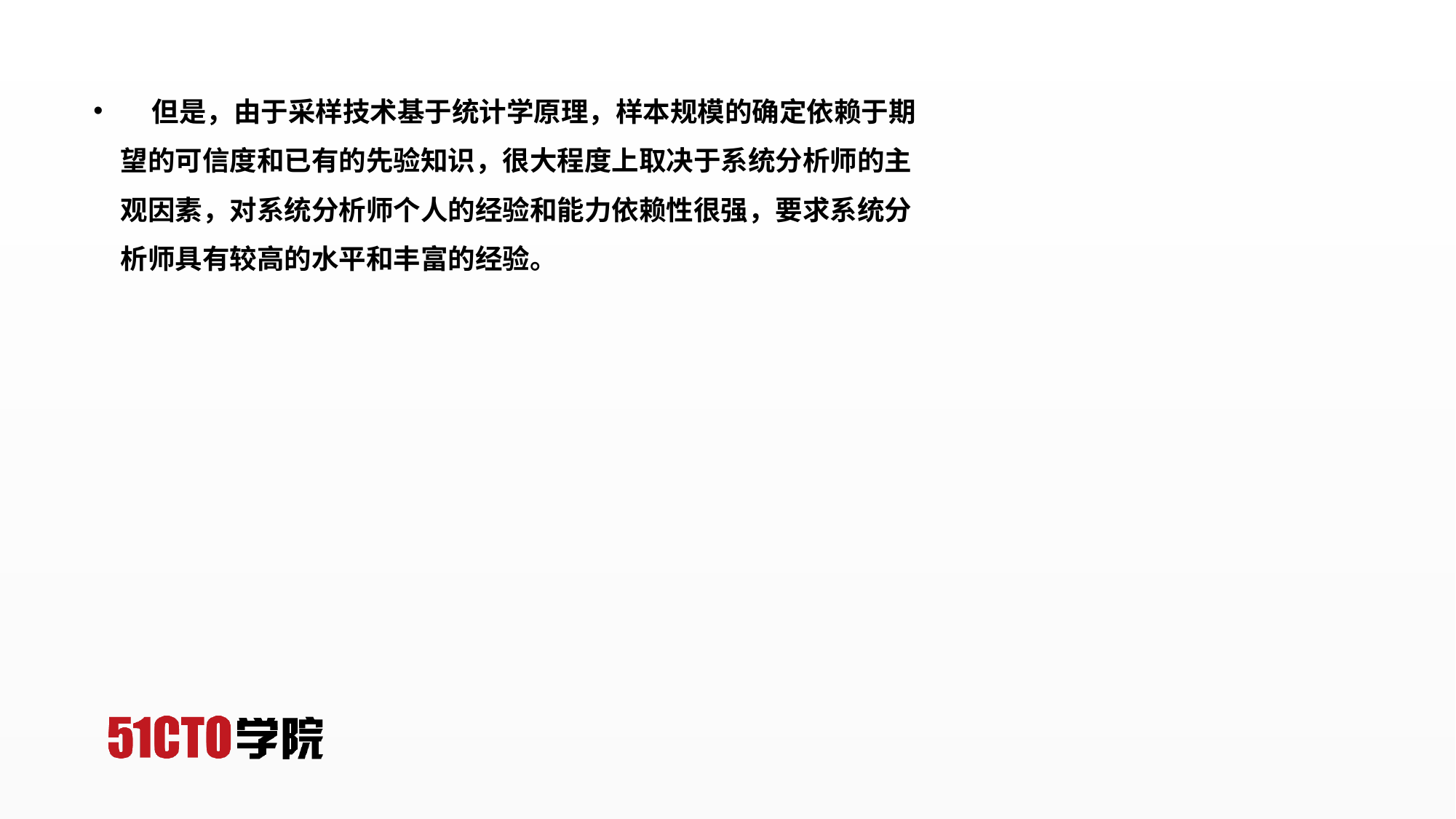

但是，由于采样技术基于统计学原理，样本规模的确定依赖于期望的可信度和已有的先验知识，很大程度上取决于系统分析师的主观因素，对系统分析师个人的经验和能力依赖性很强，要求系统分析师具有较高的水平和丰富的经验。